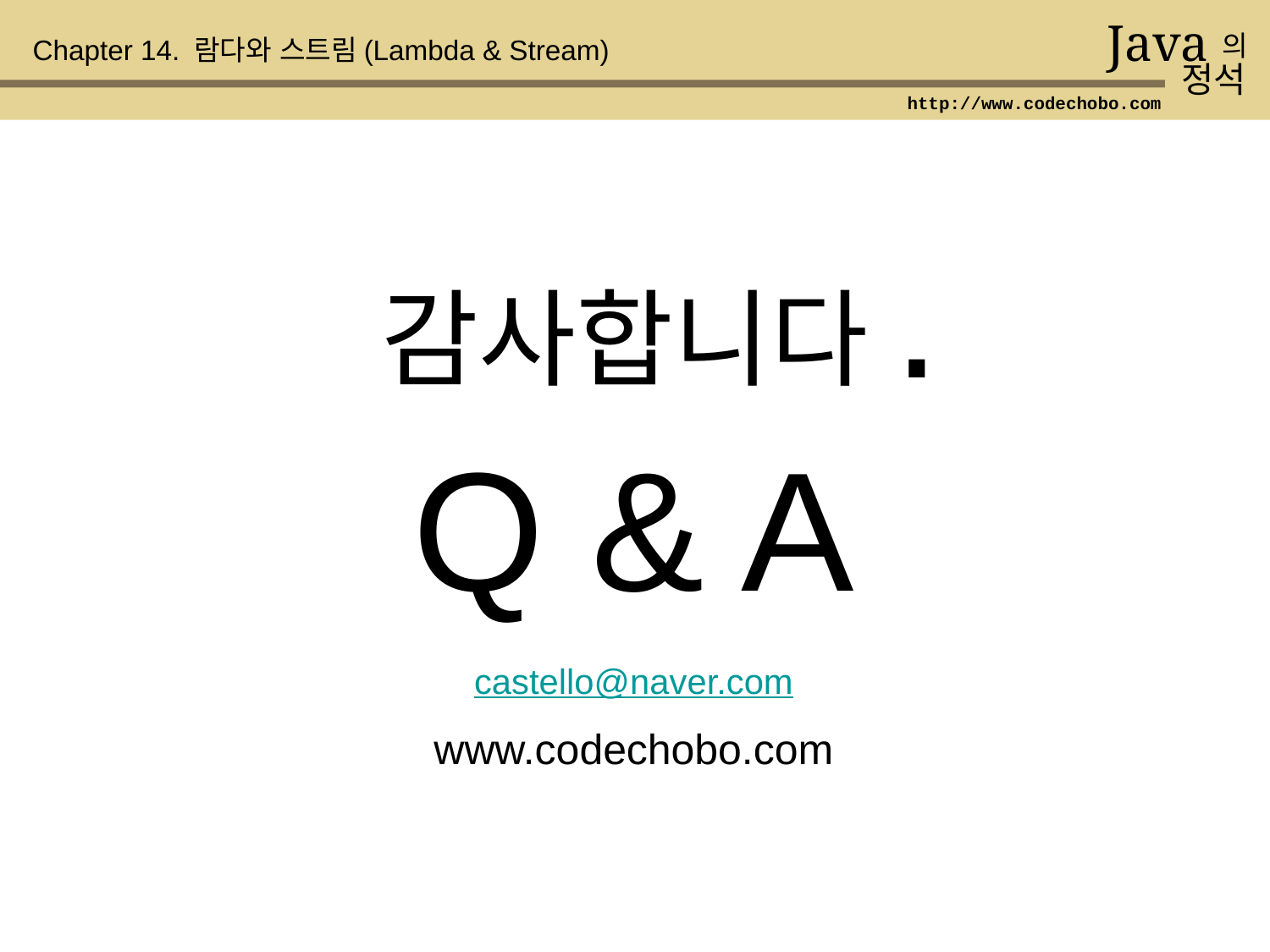

Java
의
정석
Chapter 14. 람다와 스트림(Lambda & Stream)

http://www.codechobo.com
 감사합니다.
Q & A
castello@naver.com
www.codechobo.com